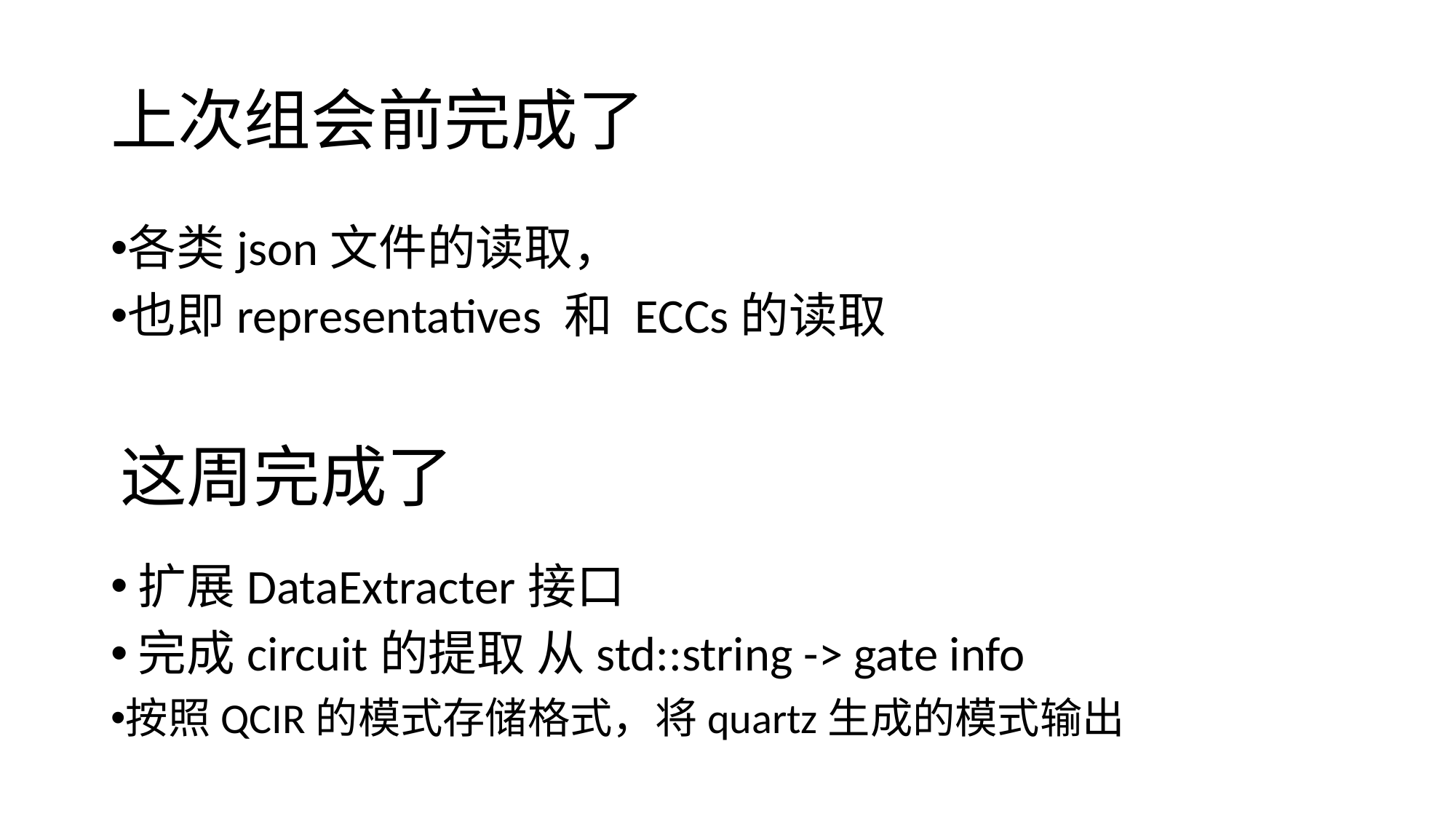

# 上次组会前完成了
各类json文件的读取，
也即representatives 和 ECCs的读取

扩展DataExtracter接口
完成circuit的提取 从std::string -> gate info
按照QCIR的模式存储格式，将quartz生成的模式输出

这周完成了